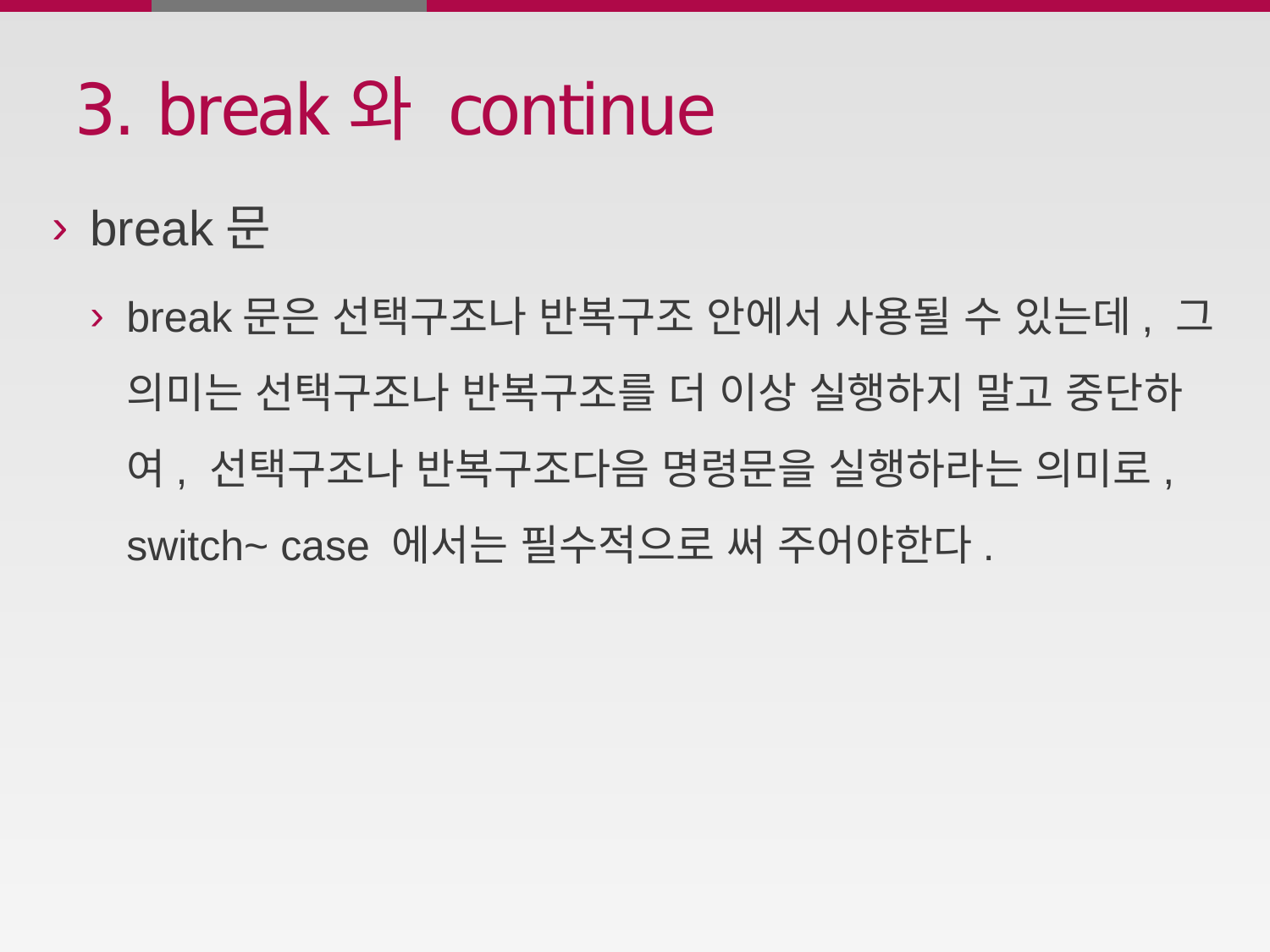

# 3. break와 continue
break문
break문은 선택구조나 반복구조 안에서 사용될 수 있는데, 그 의미는 선택구조나 반복구조를 더 이상 실행하지 말고 중단하여, 선택구조나 반복구조다음 명령문을 실행하라는 의미로, switch~ case 에서는 필수적으로 써 주어야한다.